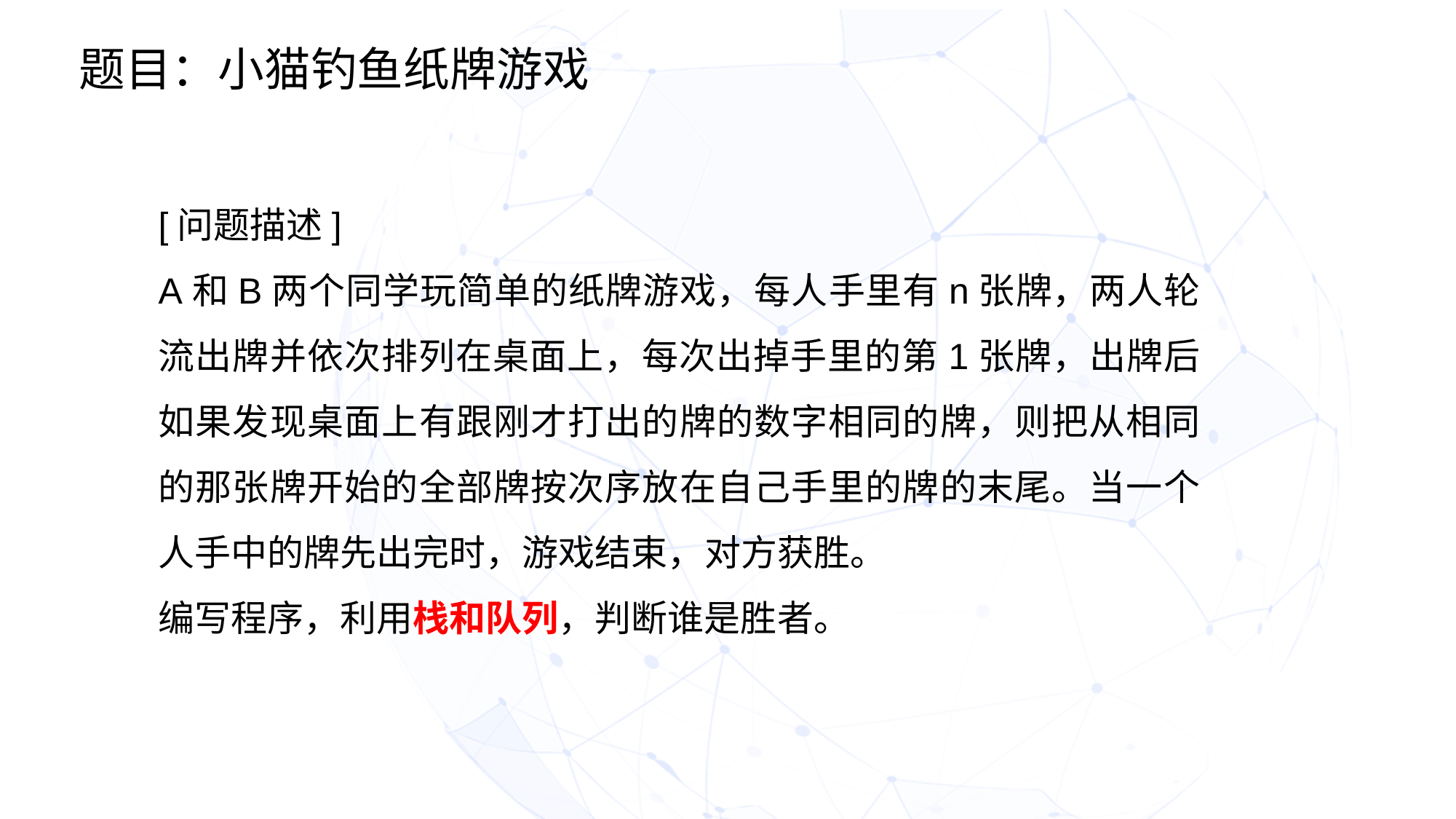

题目：小猫钓鱼纸牌游戏
[问题描述]
A和B两个同学玩简单的纸牌游戏，每人手里有n张牌，两人轮流出牌并依次排列在桌面上，每次出掉手里的第1张牌，出牌后如果发现桌面上有跟刚才打出的牌的数字相同的牌，则把从相同的那张牌开始的全部牌按次序放在自己手里的牌的末尾。当一个人手中的牌先出完时，游戏结束，对方获胜。
编写程序，利用栈和队列，判断谁是胜者。